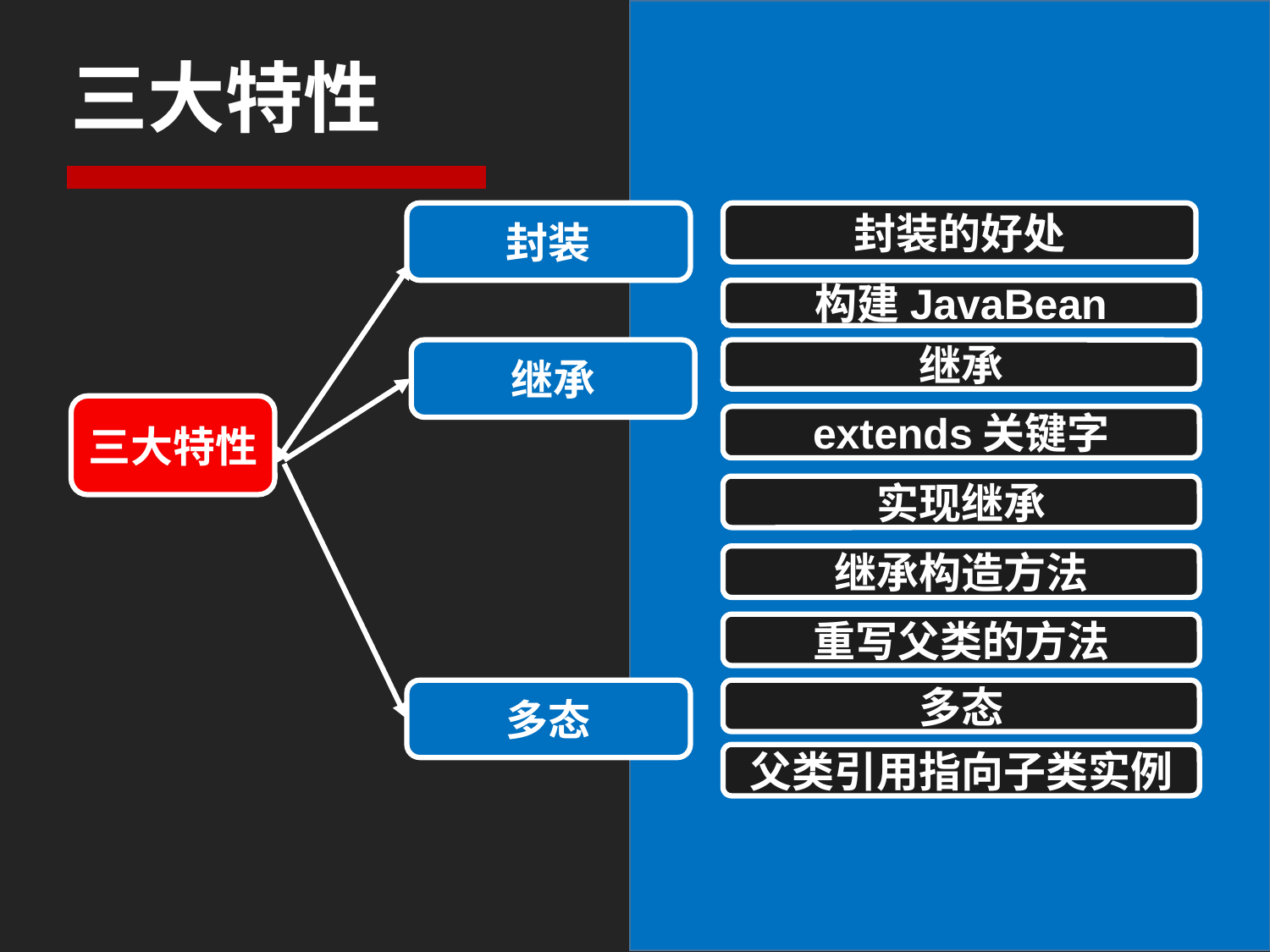

# 三大特性

封装
封装的好处
构建JavaBean
继承
继承
三大特性
extends关键字
实现继承
继承构造方法
重写父类的方法
多态
多态
父类引用指向子类实例